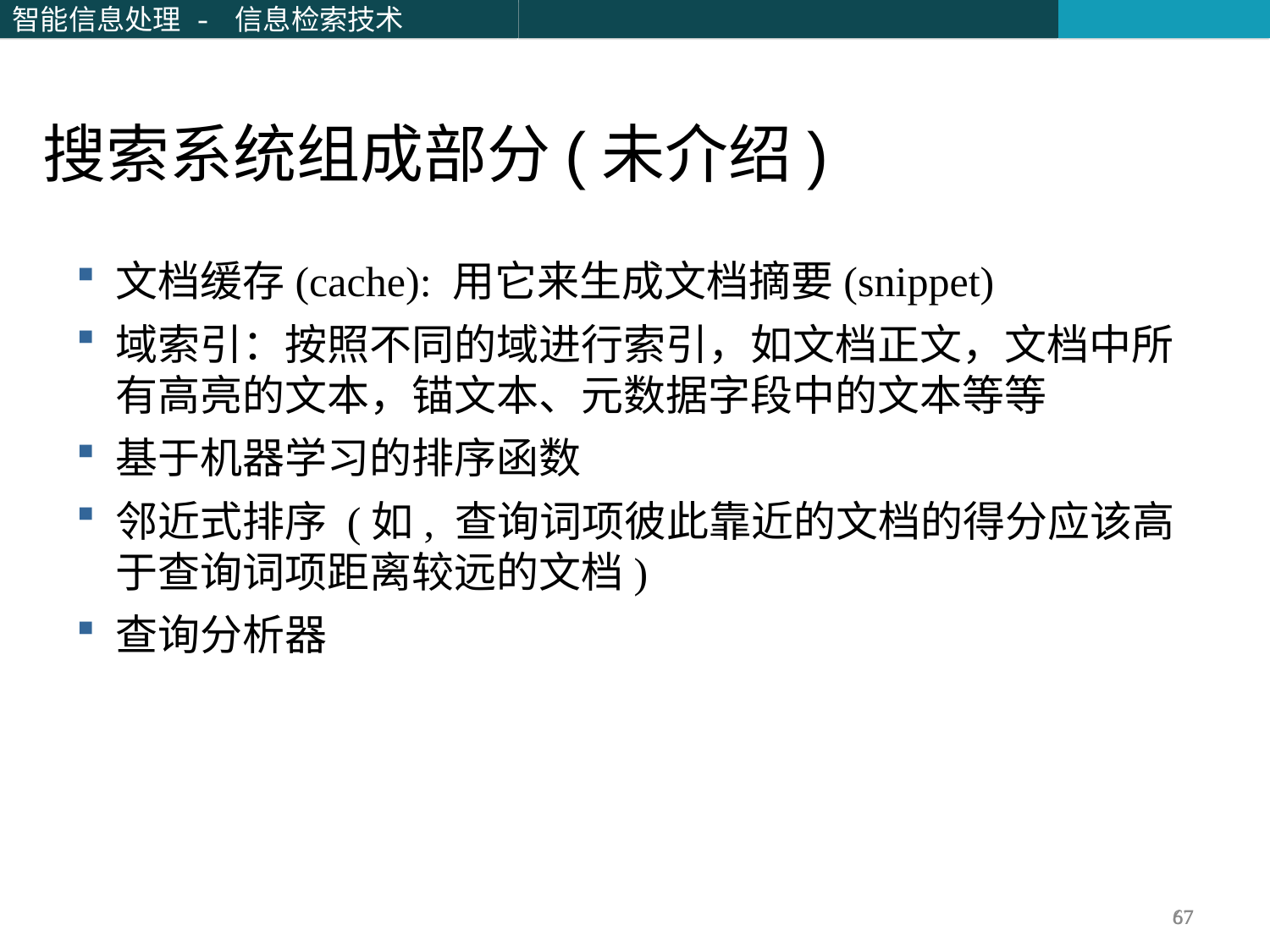

搜索系统组成部分(未介绍)
文档缓存(cache): 用它来生成文档摘要(snippet)
域索引：按照不同的域进行索引，如文档正文，文档中所有高亮的文本，锚文本、元数据字段中的文本等等
基于机器学习的排序函数
邻近式排序 (如, 查询词项彼此靠近的文档的得分应该高于查询词项距离较远的文档)
查询分析器
67
67